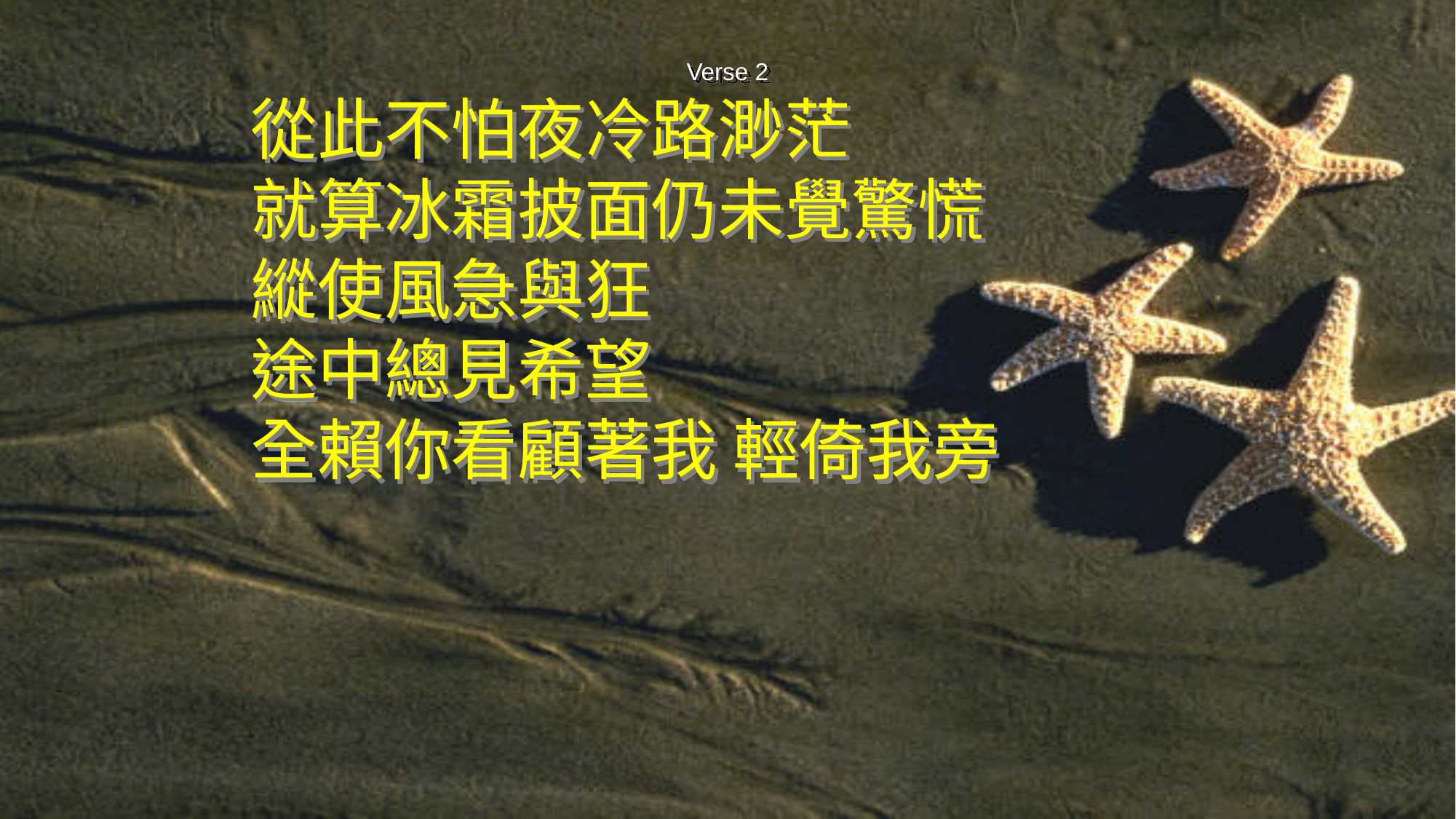

Verse 2
從此不怕夜冷路渺茫
就算冰霜披面仍未覺驚慌
縱使風急與狂
途中總見希望
全賴你看顧著我 輕倚我旁